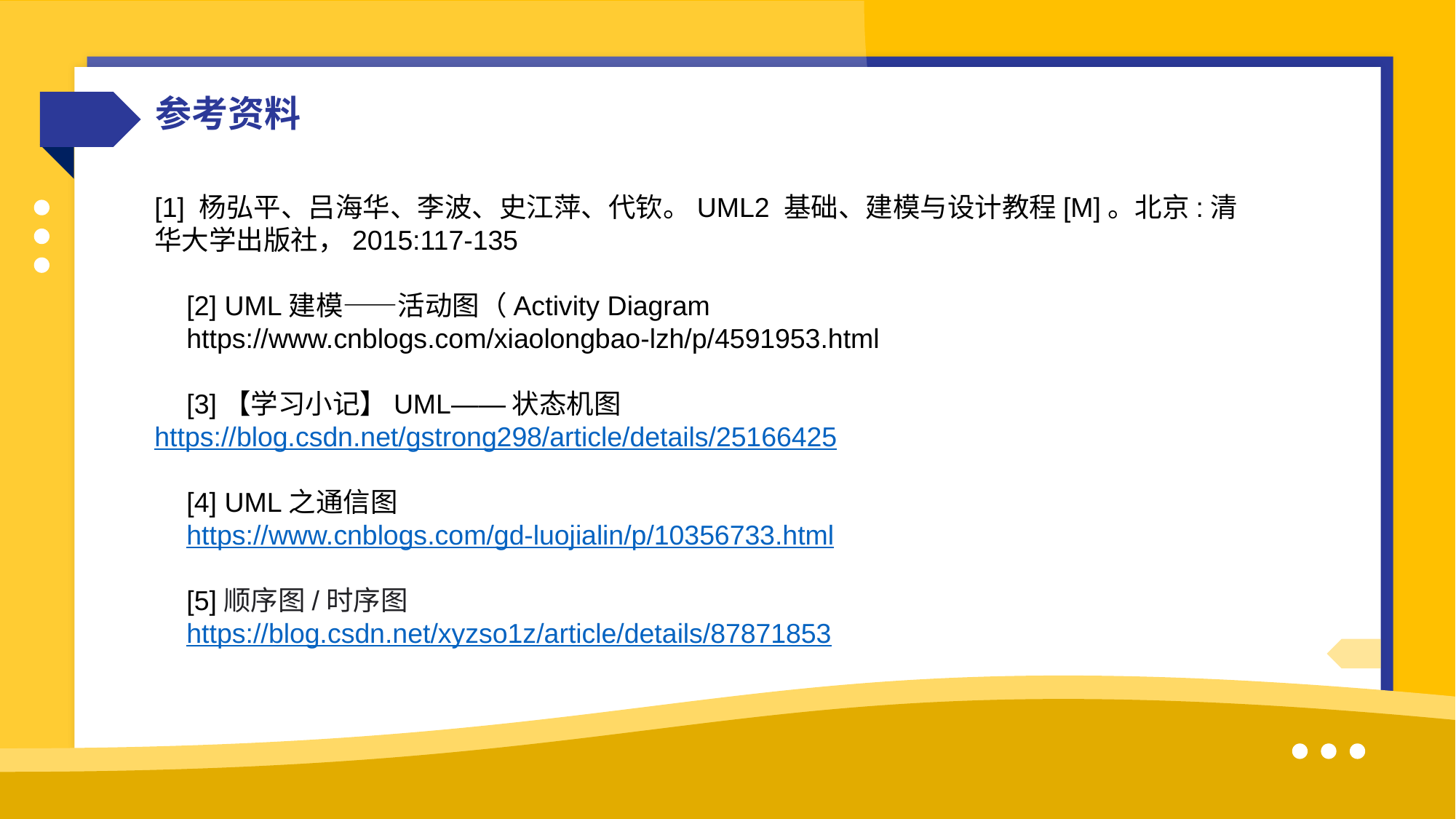

参考资料
[1] 杨弘平、吕海华、李波、史江萍、代钦。UML2 基础、建模与设计教程[M]。北京:清华大学出版社，2015:117-135

[2] UML建模——活动图（Activity Diagram
https://www.cnblogs.com/xiaolongbao-lzh/p/4591953.html

[3]【学习小记】UML——状态机图 https://blog.csdn.net/gstrong298/article/details/25166425

[4] UML之通信图
https://www.cnblogs.com/gd-luojialin/p/10356733.html

[5]顺序图/时序图
https://blog.csdn.net/xyzso1z/article/details/87871853